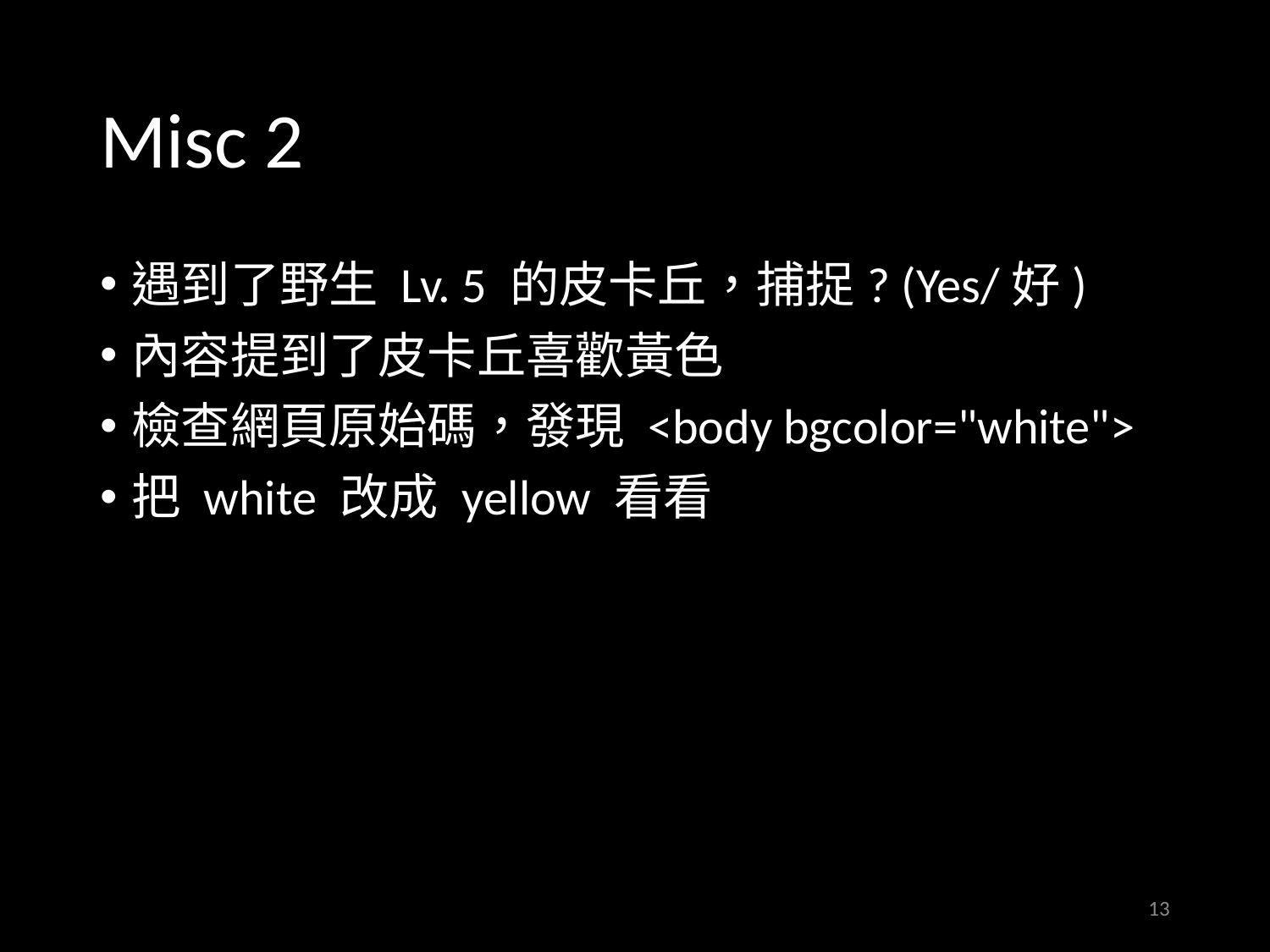

# Misc 2
遇到了野生 Lv. 5 的皮卡丘，捕捉? (Yes/好)
內容提到了皮卡丘喜歡黃色
檢查網頁原始碼，發現 <body bgcolor="white">
把 white 改成 yellow 看看
13